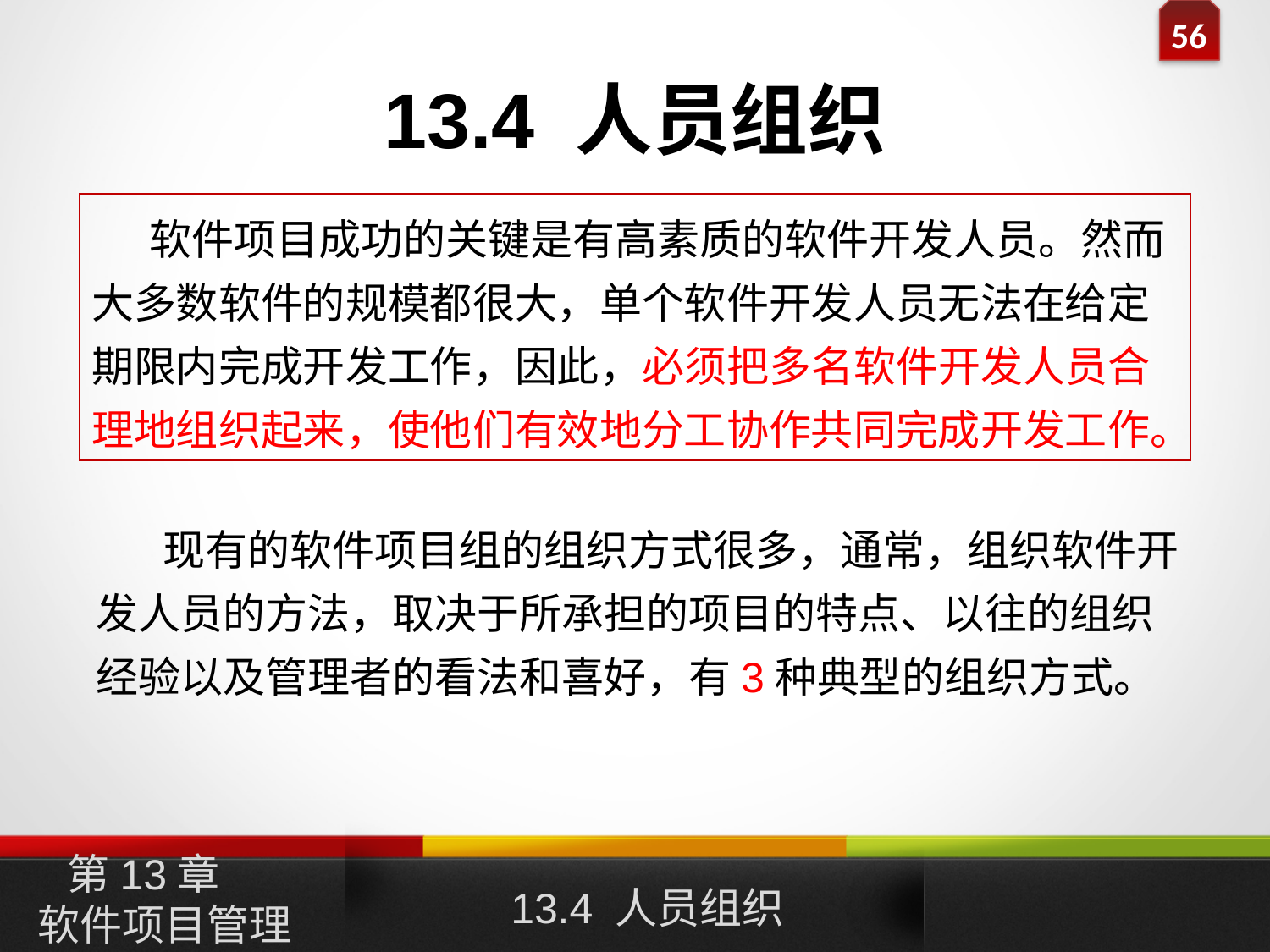

# 13.4 人员组织
     软件项目成功的关键是有高素质的软件开发人员。然而大多数软件的规模都很大，单个软件开发人员无法在给定期限内完成开发工作，因此，必须把多名软件开发人员合理地组织起来，使他们有效地分工协作共同完成开发工作。
      现有的软件项目组的组织方式很多，通常，组织软件开发人员的方法，取决于所承担的项目的特点、以往的组织经验以及管理者的看法和喜好，有3种典型的组织方式。
第13章
软件项目管理
13.4 人员组织